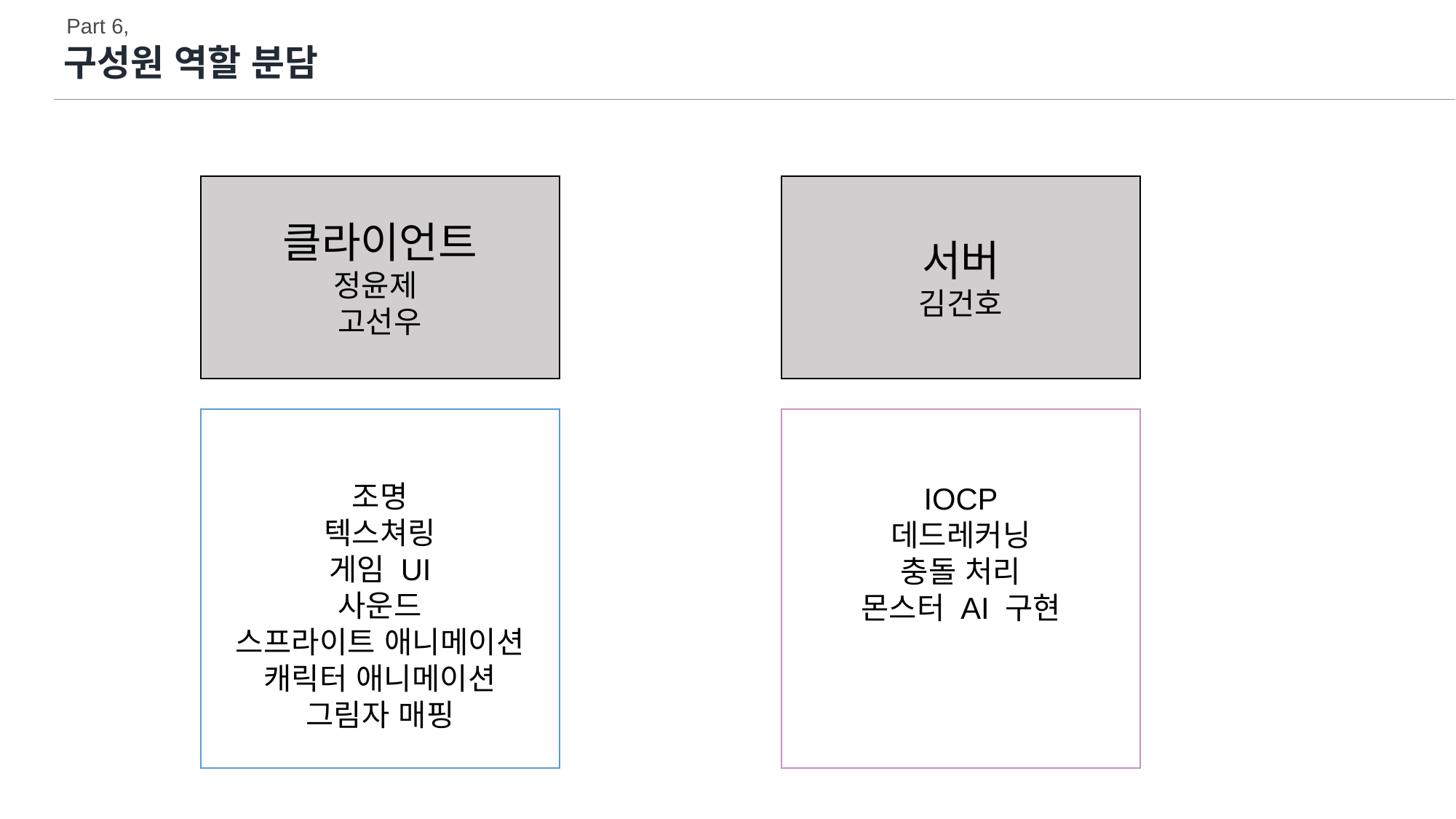

Part 6,
구성원 역할 분담
클라이언트
정윤제
고선우
서버
김건호

조명
텍스쳐링
게임 UI
사운드
스프라이트 애니메이션
캐릭터 애니메이션
그림자 매핑
IOCP
데드레커닝
충돌 처리
몬스터 AI 구현